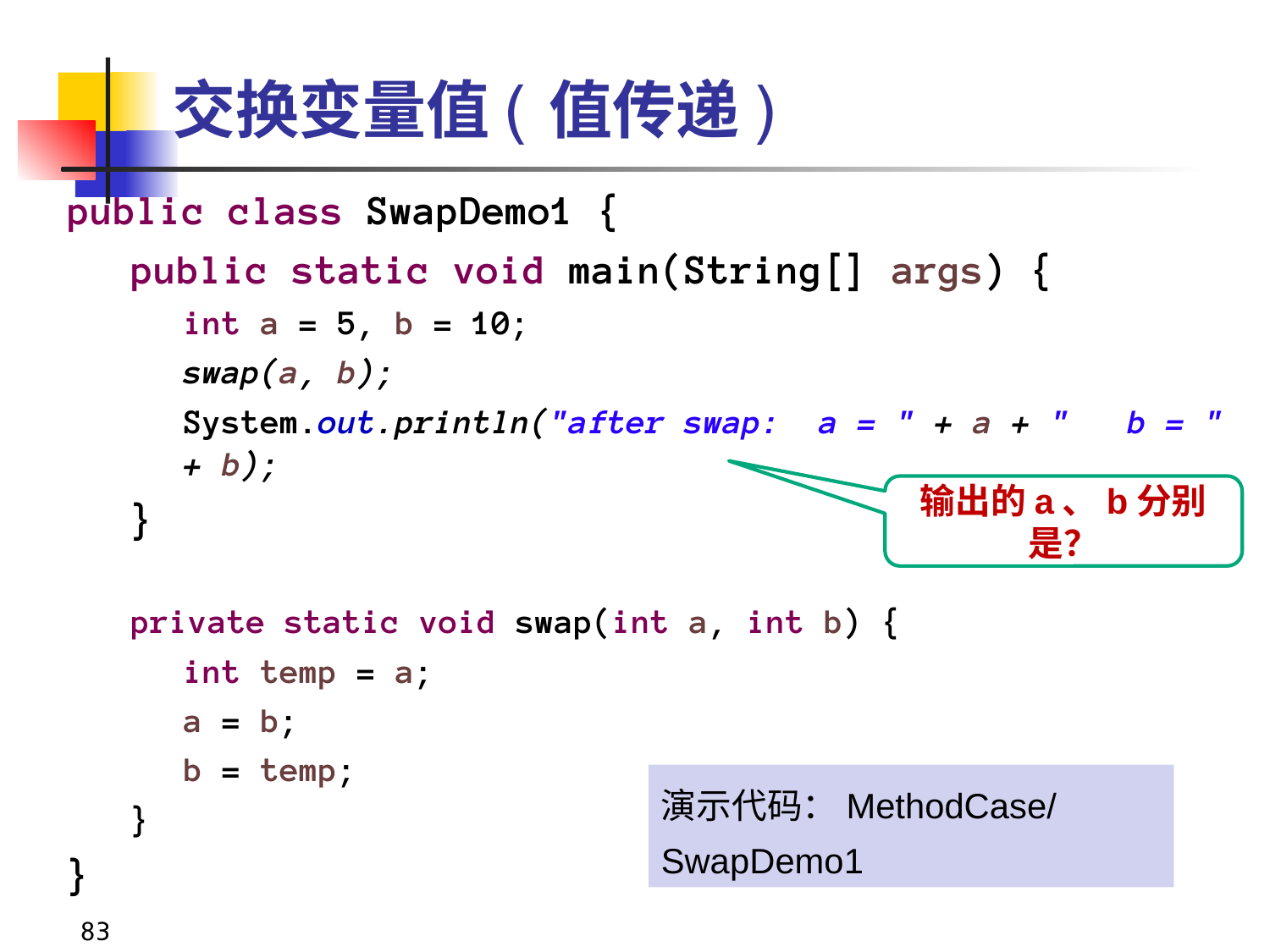

# 交换变量值(值传递)
public class SwapDemo1 {
public static void main(String[] args) {
int a = 5, b = 10;
swap(a, b);
System.out.println("after swap:  a = " + a + "   b = " + b);
}

private static void swap(int a, int b) {
int temp = a;
a = b;
b = temp;
}
}
输出的a、b分别是？
演示代码：MethodCase/SwapDemo1
83